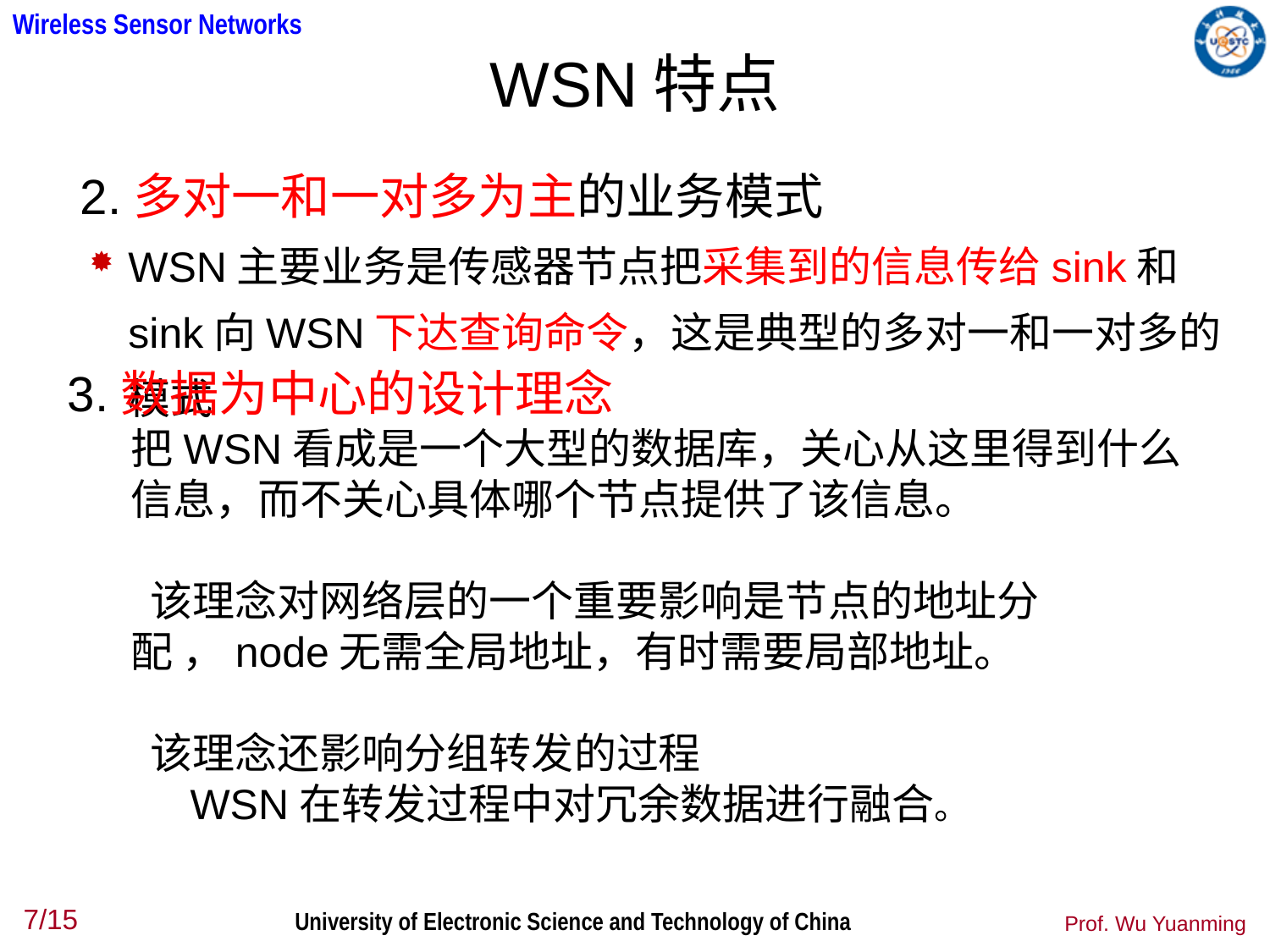

# WSN特点
    2.多对一和一对多为主的业务模式
WSN主要业务是传感器节点把采集到的信息传给sink和sink向WSN下达查询命令，这是典型的多对一和一对多的模式
3.数据为中心的设计理念
把WSN看成是一个大型的数据库，关心从这里得到什么信息，而不关心具体哪个节点提供了该信息。

 该理念对网络层的一个重要影响是节点的地址分配 ，node无需全局地址，有时需要局部地址。

 该理念还影响分组转发的过程
     WSN在转发过程中对冗余数据进行融合。
7/15
Prof. Wu Yuanming